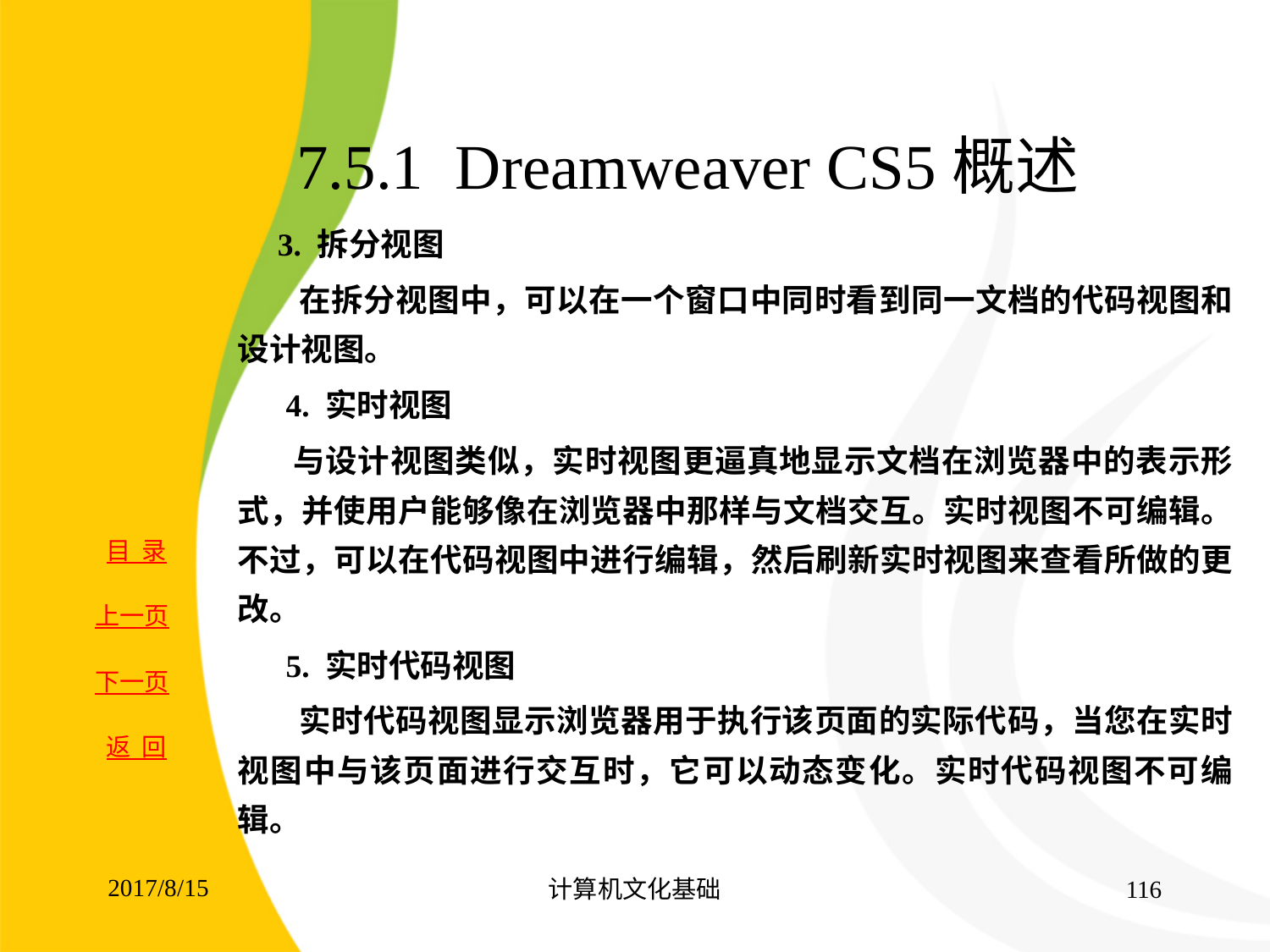

# 7.5.1  Dreamweaver CS5概述
         3. 拆分视图
       在拆分视图中，可以在一个窗口中同时看到同一文档的代码视图和设计视图。
      4. 实时视图
      与设计视图类似，实时视图更逼真地显示文档在浏览器中的表示形式，并使用户能够像在浏览器中那样与文档交互。实时视图不可编辑。不过，可以在代码视图中进行编辑，然后刷新实时视图来查看所做的更改。
      5. 实时代码视图
       实时代码视图显示浏览器用于执行该页面的实际代码，当您在实时视图中与该页面进行交互时，它可以动态变化。实时代码视图不可编辑。
2017/8/15
计算机文化基础
116